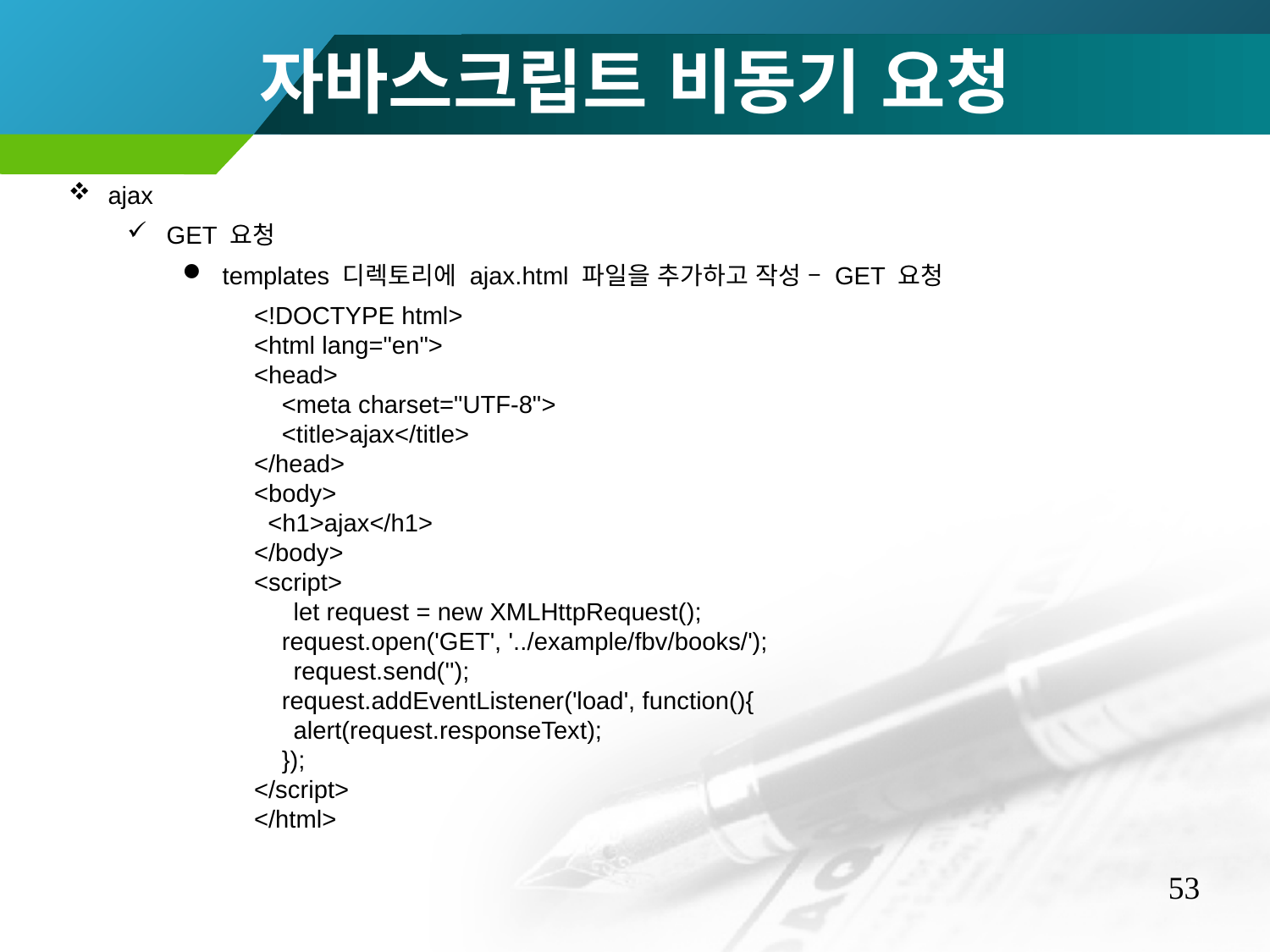

자바스크립트 비동기 요청
ajax
GET 요청
templates 디렉토리에 ajax.html 파일을 추가하고 작성 – GET 요청
<!DOCTYPE html>
<html lang="en">
<head>
    <meta charset="UTF-8">
    <title>ajax</title>
</head>
<body>
  <h1>ajax</h1>
</body>
<script>
	let request = new XMLHttpRequest();
    request.open('GET', '../example/fbv/books/');
	request.send('');
    request.addEventListener('load', function(){
    	alert(request.responseText);
    });
</script>
</html>
53